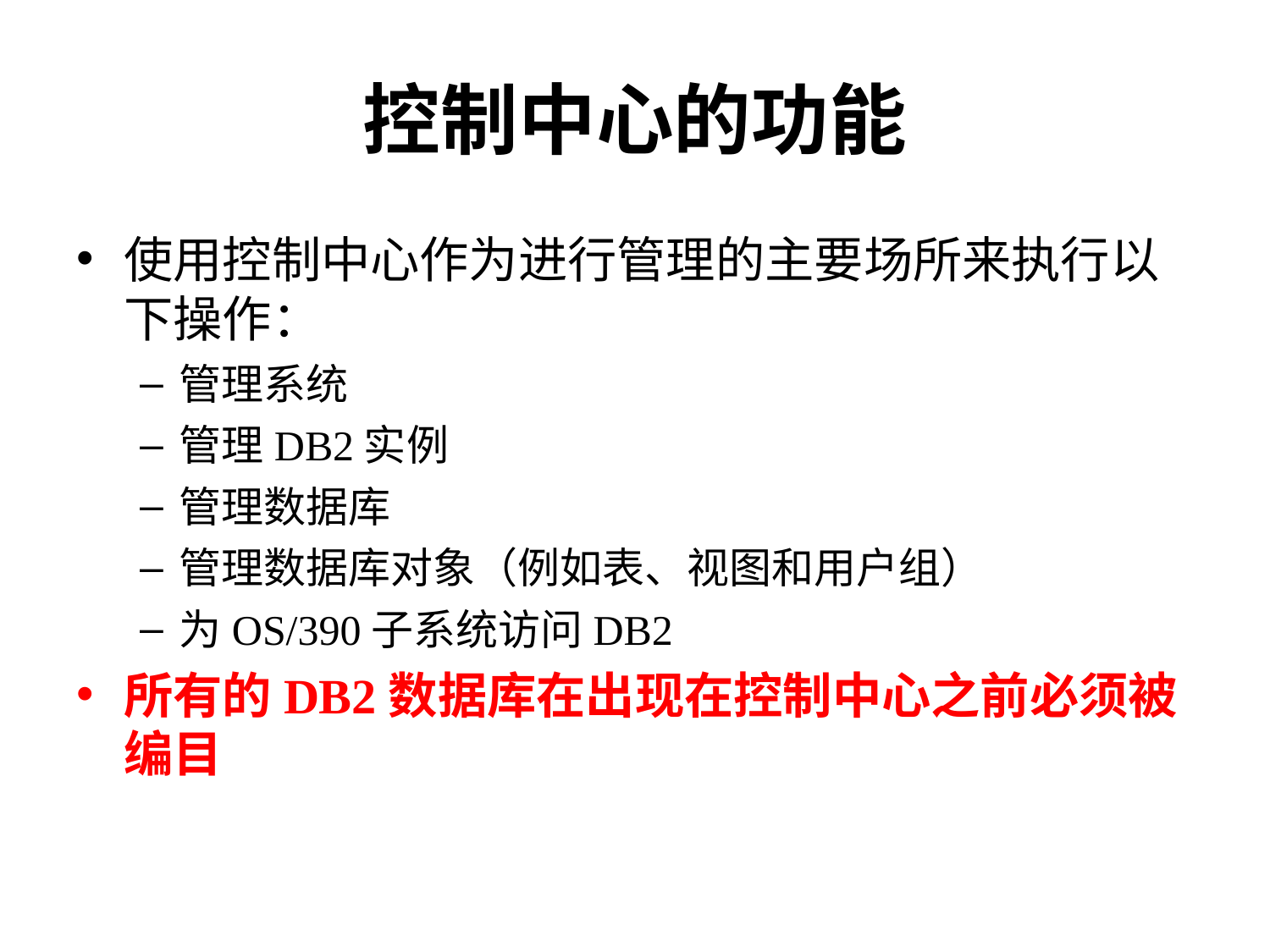

# 控制中心的功能
使用控制中心作为进行管理的主要场所来执行以下操作：
管理系统
管理DB2实例
管理数据库
管理数据库对象（例如表、视图和用户组）
为OS/390子系统访问DB2
所有的DB2数据库在出现在控制中心之前必须被编目